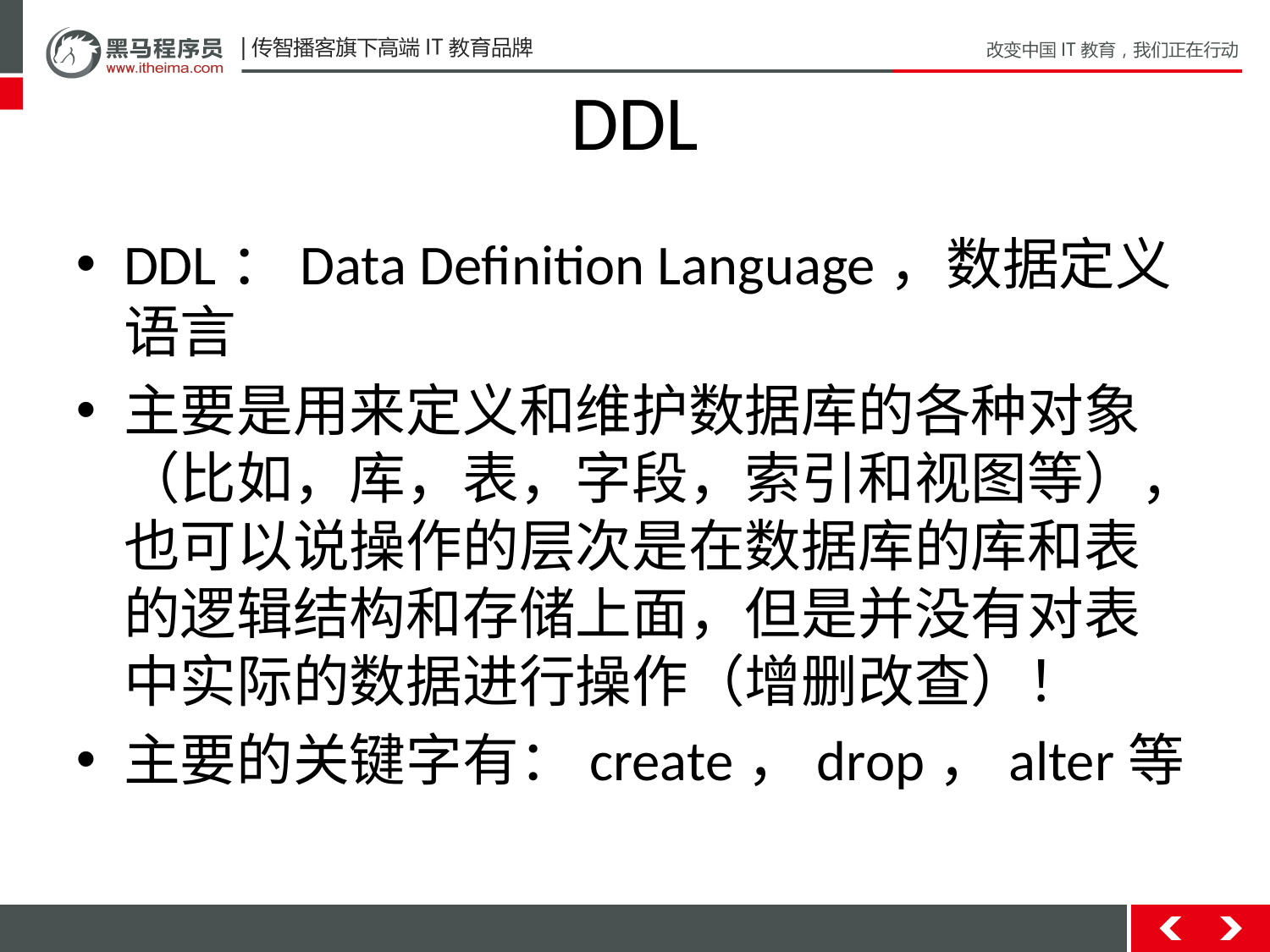

# DDL
DDL：Data Definition Language，数据定义语言
主要是用来定义和维护数据库的各种对象（比如，库，表，字段，索引和视图等），也可以说操作的层次是在数据库的库和表的逻辑结构和存储上面，但是并没有对表中实际的数据进行操作（增删改查）！
主要的关键字有：create，drop，alter等